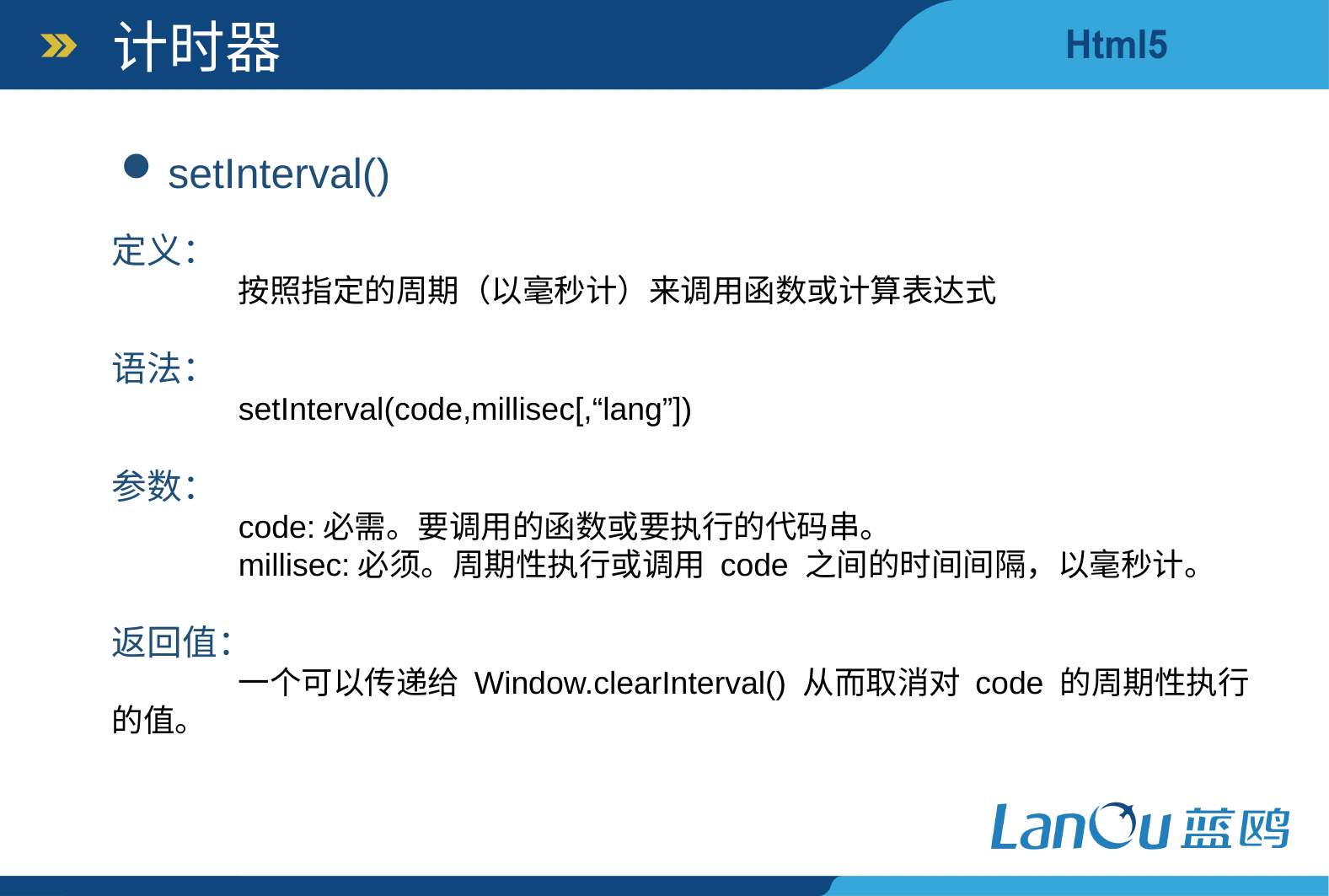

计时器

setInterval()

定义：
	按照指定的周期（以毫秒计）来调用函数或计算表达式

语法：
	setInterval(code,millisec[,“lang”])

参数：
	code:必需。要调用的函数或要执行的代码串。
	millisec:必须。周期性执行或调用 code 之间的时间间隔，以毫秒计。

返回值：
	一个可以传递给 Window.clearInterval() 从而取消对 code 的周期性执行的值。